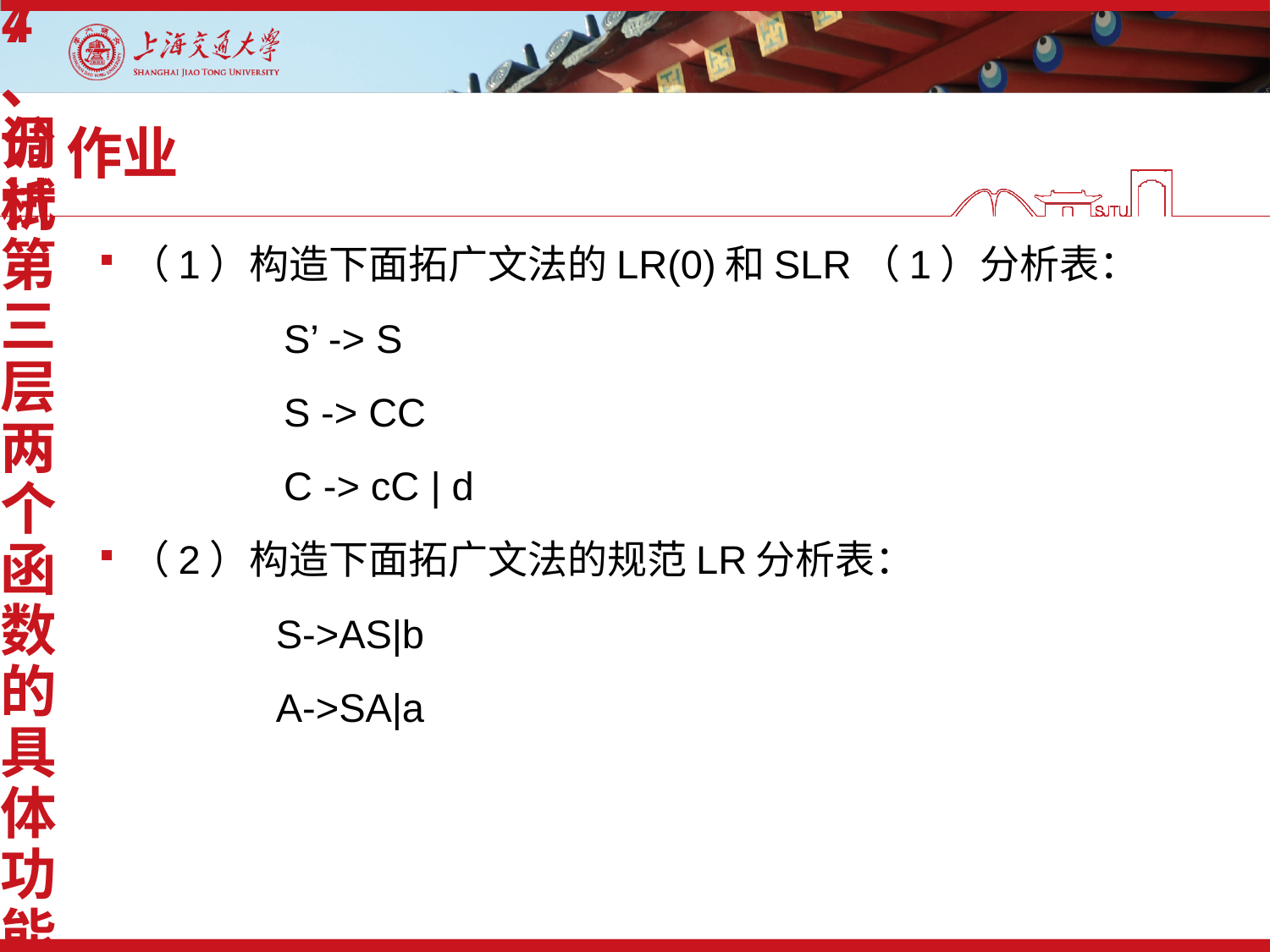

4、分析第三层两个函数的具体功能
7、调试
# 作业
（1）构造下面拓广文法的LR(0)和SLR（1）分析表：
	              S’ -> S
	              S -> CC
	              C -> cC | d
（2）构造下面拓广文法的规范LR分析表：
                S->AS|b
                A->SA|a